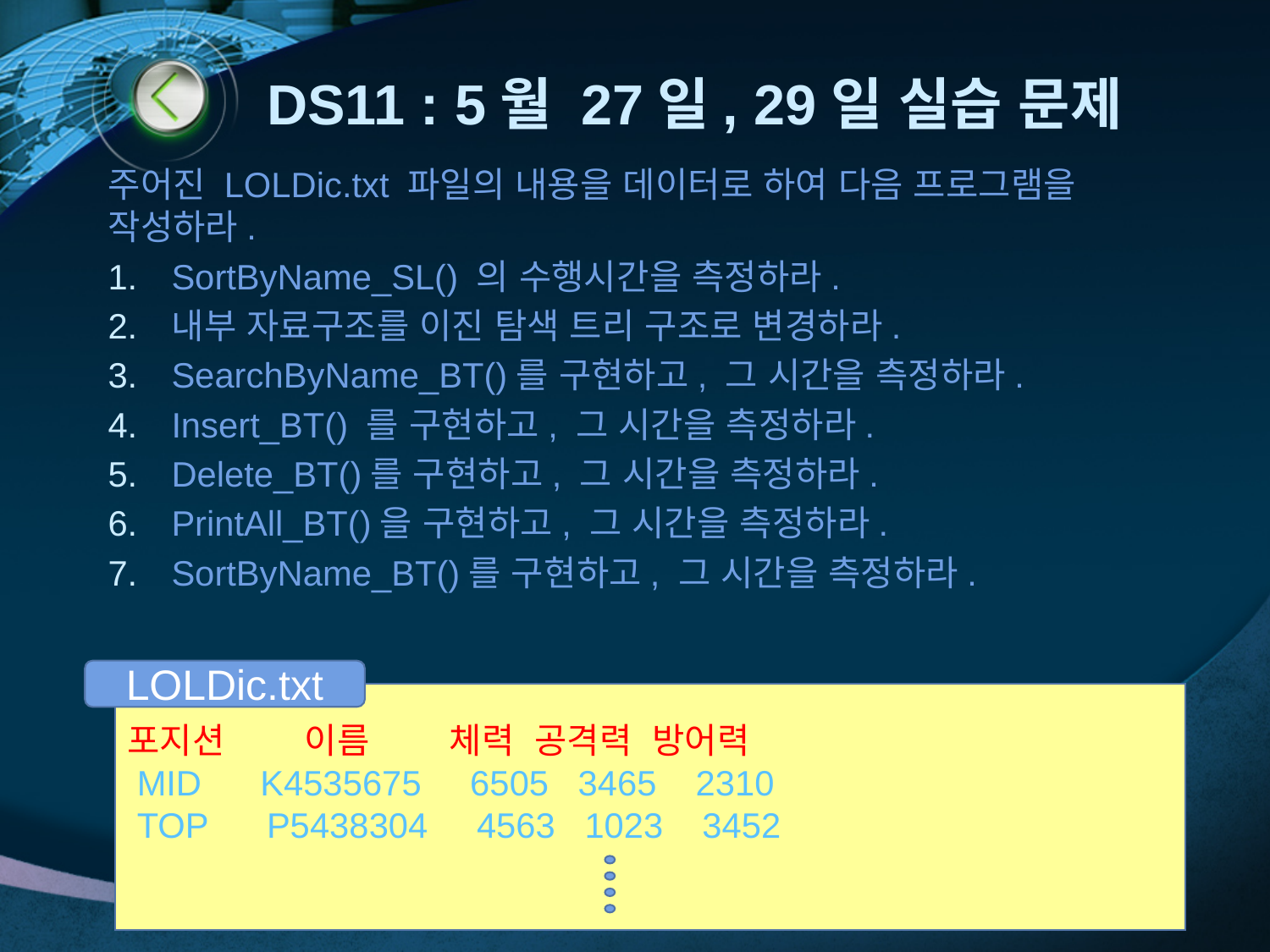

# DS11 : 5월 27일, 29일 실습 문제
주어진 LOLDic.txt 파일의 내용을 데이터로 하여 다음 프로그램을 작성하라.
SortByName_SL() 의 수행시간을 측정하라.
내부 자료구조를 이진 탐색 트리 구조로 변경하라.
SearchByName_BT()를 구현하고, 그 시간을 측정하라.
Insert_BT() 를 구현하고, 그 시간을 측정하라.
Delete_BT()를 구현하고, 그 시간을 측정하라.
PrintAll_BT()을 구현하고, 그 시간을 측정하라.
SortByName_BT()를 구현하고, 그 시간을 측정하라.

LOLDic.txt

포지션        이름        체력  공격력  방어력
 MID      K4535675     6505   3465    2310
 TOP      P5438304     4563   1023    3452